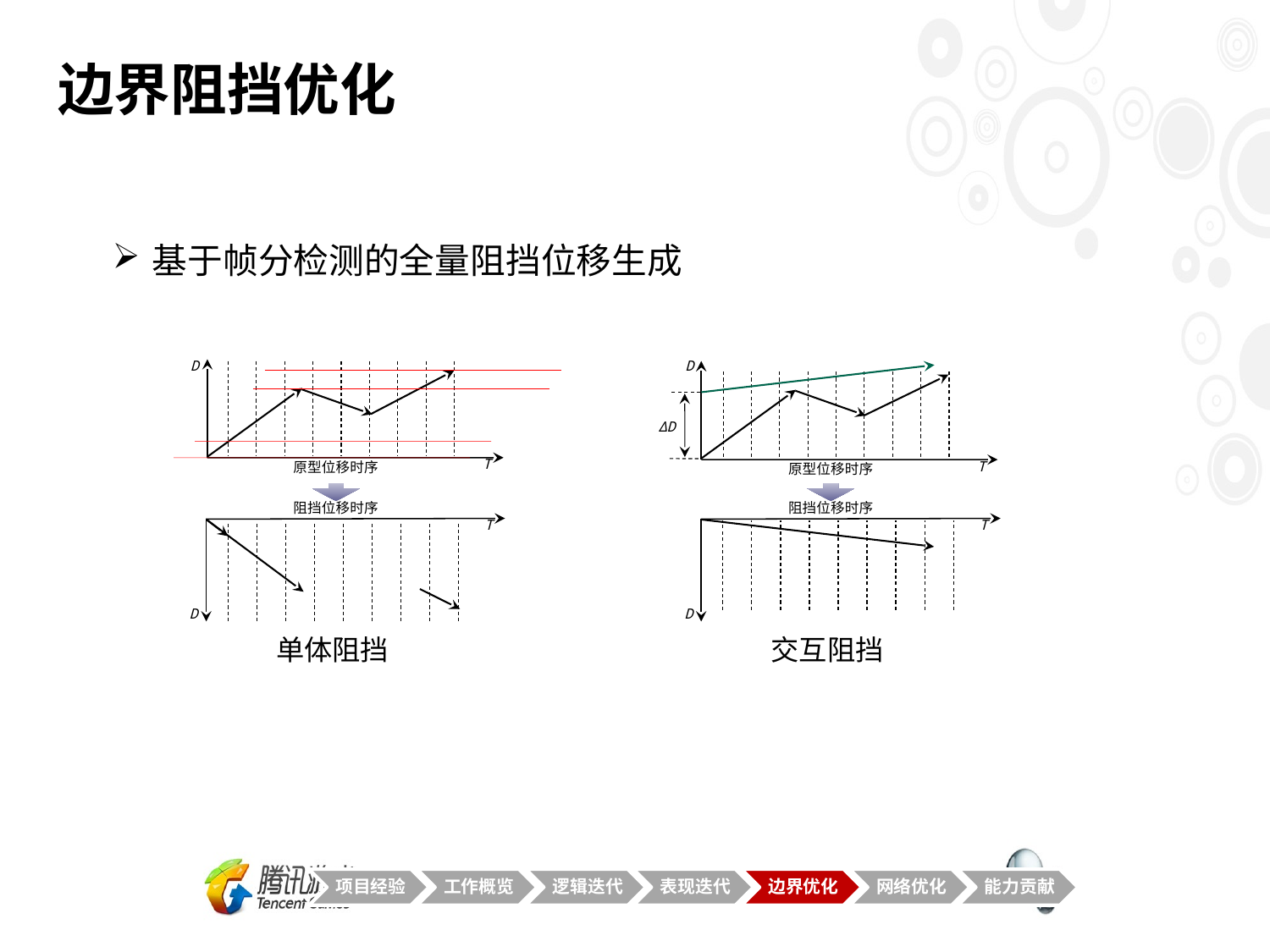

# 边界阻挡优化
基于帧分检测的全量阻挡位移生成
D
T
原型位移时序

阻挡位移时序
T
D
交互阻挡
D
T
ΔD
原型位移时序

阻挡位移时序
T
D
单体阻挡
项目经验
工作概览
逻辑迭代
表现迭代
边界优化
网络优化
能力贡献